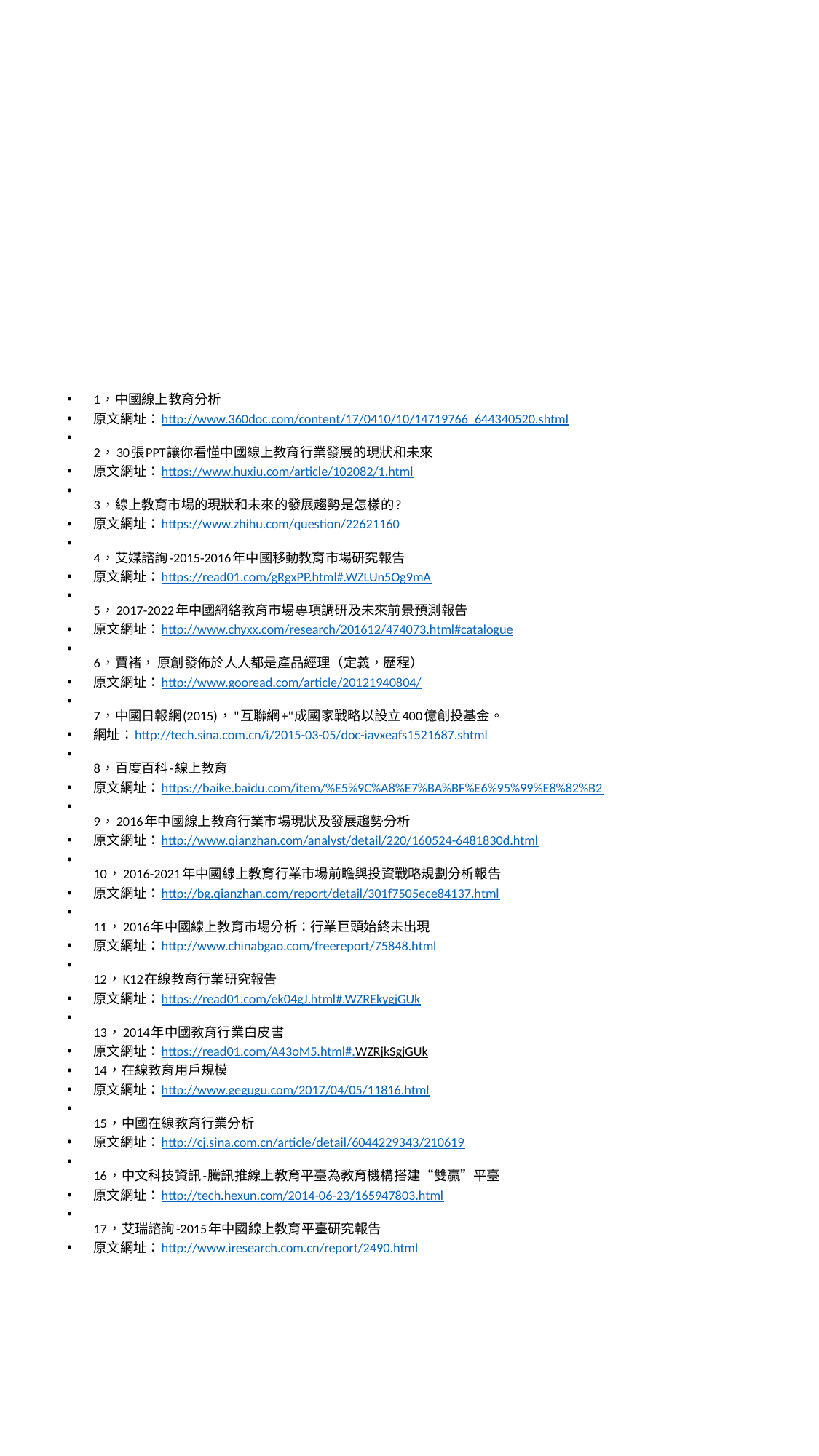

#
1，中國線上教育分析
原文網址：http://www.360doc.com/content/17/0410/10/14719766_644340520.shtml
2，30張PPT讓你看懂中國線上教育行業發展的現狀和未來
原文網址：https://www.huxiu.com/article/102082/1.html
3，線上教育市場的現狀和未來的發展趨勢是怎樣的?
原文網址：https://www.zhihu.com/question/22621160
4，艾媒諮詢-2015-2016年中國移動教育市場研究報告
原文網址：https://read01.com/gRgxPP.html#.WZLUn5Og9mA
5，2017-2022年中國網絡教育市場專項調研及未來前景預測報告
原文網址：http://www.chyxx.com/research/201612/474073.html#catalogue
6，賈褚， 原創發佈於人人都是產品經理（定義，歷程）
原文網址：http://www.gooread.com/article/20121940804/
7，中國日報網(2015)，"互聯網+"成國家戰略以設立400億創投基金。
網址：http://tech.sina.com.cn/i/2015-03-05/doc-iavxeafs1521687.shtml
8，百度百科-線上教育
原文網址：https://baike.baidu.com/item/%E5%9C%A8%E7%BA%BF%E6%95%99%E8%82%B2
9，2016年中國線上教育行業市場現狀及發展趨勢分析
原文網址：http://www.qianzhan.com/analyst/detail/220/160524-6481830d.html
10，2016-2021年中國線上教育行業市場前瞻與投資戰略規劃分析報告
原文網址：http://bg.qianzhan.com/report/detail/301f7505ece84137.html
11，2016年中國線上教育市場分析：行業巨頭始終未出現
原文網址：http://www.chinabgao.com/freereport/75848.html
12，K12在線教育行業研究報告
原文網址：https://read01.com/ek04gJ.html#.WZREkygjGUk
13，2014年中國教育行業白皮書
原文網址：https://read01.com/A43oM5.html#.WZRjkSgjGUk
14，在線教育用戶規模
原文網址：http://www.gegugu.com/2017/04/05/11816.html
15，中國在線教育行業分析
原文網址：http://cj.sina.com.cn/article/detail/6044229343/210619
16，中文科技資訊-騰訊推線上教育平臺為教育機構搭建“雙贏”平臺
原文網址：http://tech.hexun.com/2014-06-23/165947803.html
17，艾瑞諮詢-2015年中國線上教育平臺研究報告
原文網址：http://www.iresearch.com.cn/report/2490.html